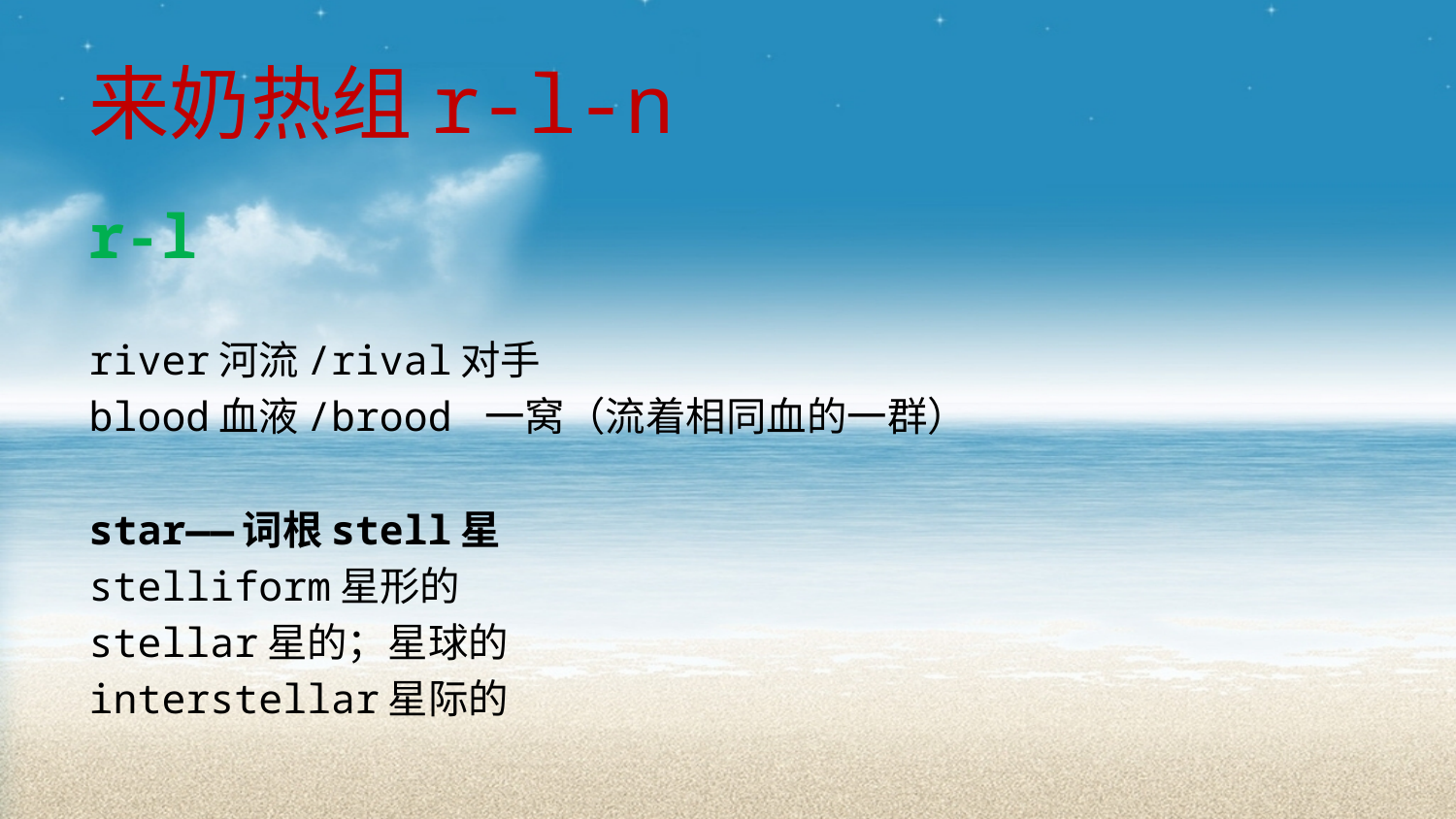

# 来奶热组r-l-n
r-l

river河流/rival对手
blood血液/brood 一窝（流着相同血的一群）

star——词根stell星
stelliform星形的
stellar星的；星球的
interstellar星际的